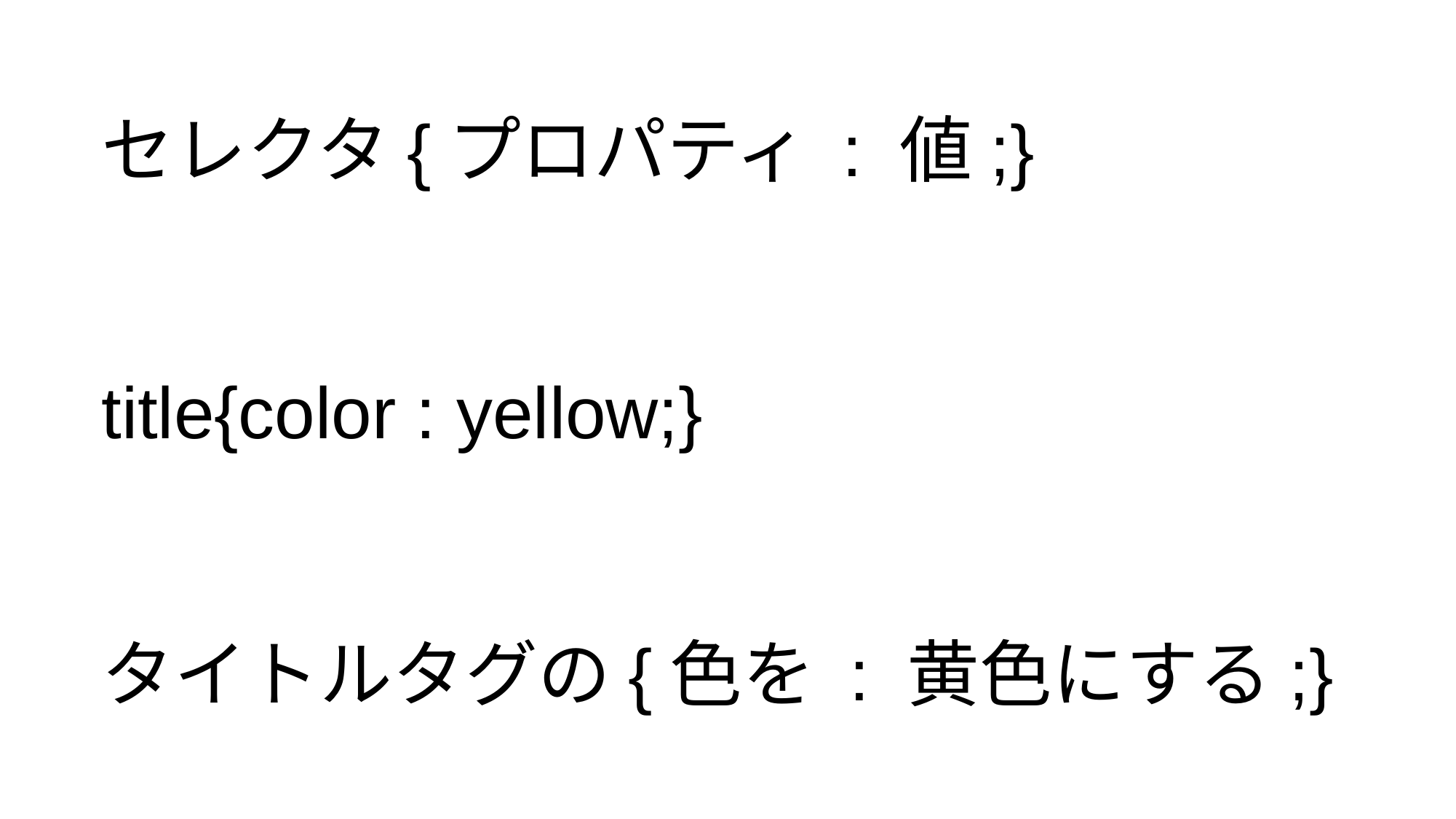

セレクタ{プロパティ : 値;}

title{color : yellow;}

タイトルタグの{色を : 黄色にする;}